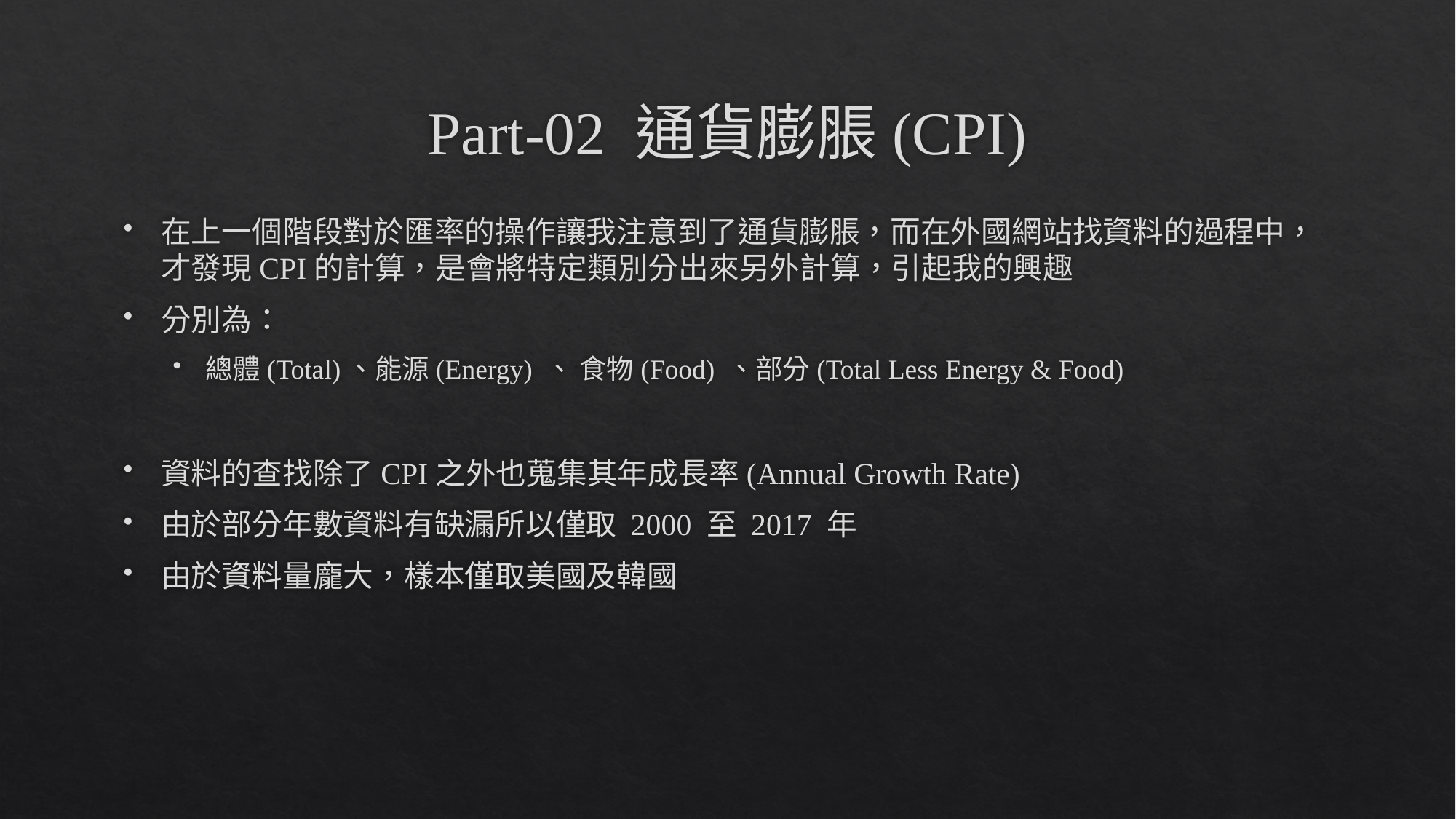

# Part-02 通貨膨脹(CPI)
在上一個階段對於匯率的操作讓我注意到了通貨膨脹，而在外國網站找資料的過程中，才發現CPI的計算，是會將特定類別分出來另外計算，引起我的興趣
分別為：
總體(Total)、能源(Energy) 、 食物(Food) 、部分(Total Less Energy & Food)

資料的查找除了CPI之外也蒐集其年成長率(Annual Growth Rate)
由於部分年數資料有缺漏所以僅取 2000 至 2017 年
由於資料量龐大，樣本僅取美國及韓國